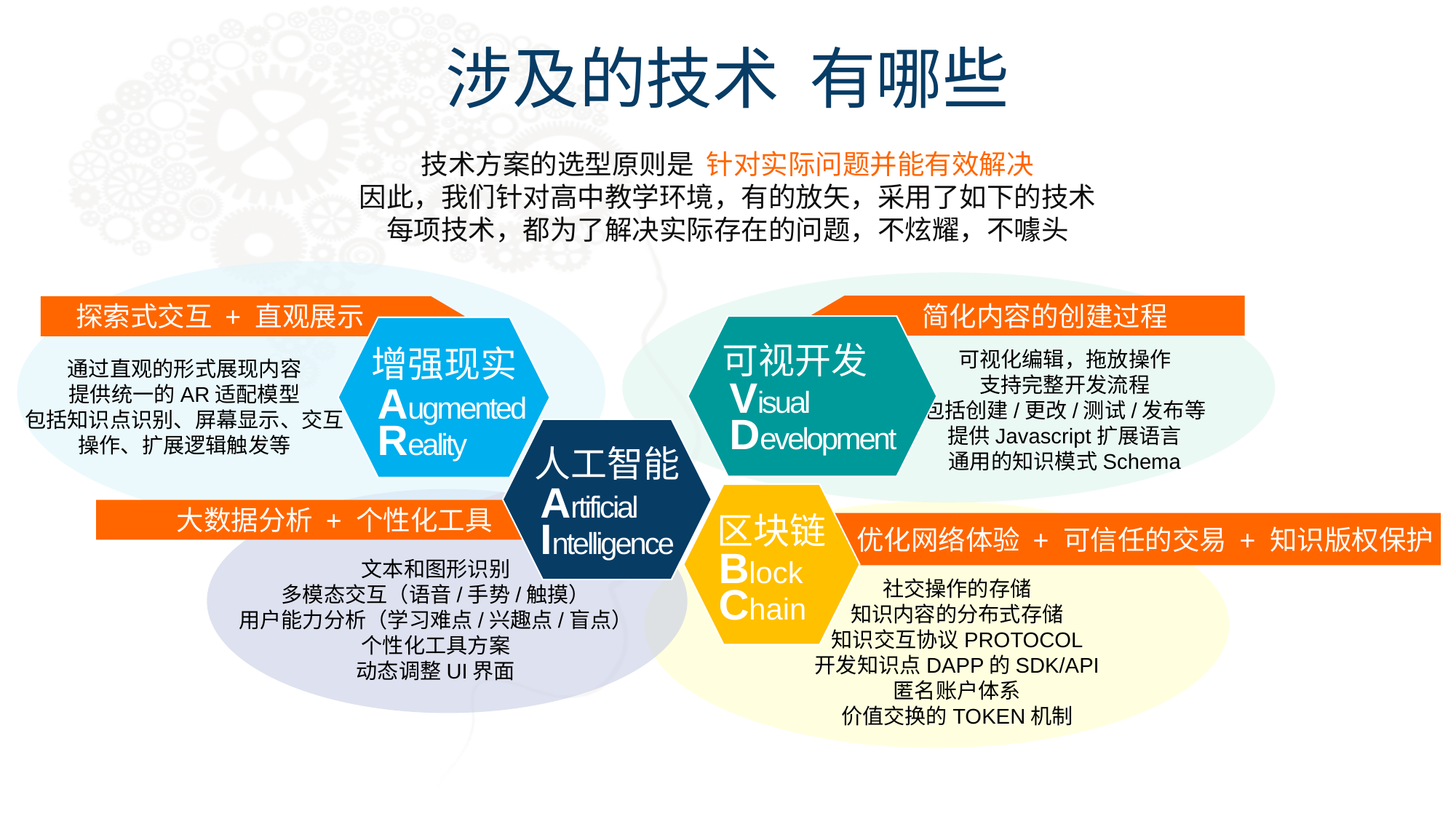

涉及的技术  有哪些
技术方案的选型原则是  针对实际问题并能有效解决
因此，我们针对高中教学环境，有的放矢，采用了如下的技术
每项技术，都为了解决实际存在的问题，不炫耀，不噱头

探索式交互 + 直观展示
简化内容的创建过程

可视开发
Visual
Development

增强现实
Augmented
Reality
可视化编辑，拖放操作
支持完整开发流程
包括创建/更改/测试/发布等
提供Javascript扩展语言
通用的知识模式Schema
通过直观的形式展现内容
提供统一的AR适配模型
包括知识点识别、屏幕显示、交互操作、扩展逻辑触发等

人工智能
Artificial
Intelligence

区块链
Block
Chain

大数据分析 + 个性化工具

优化网络体验 + 可信任的交易 + 知识版权保护
文本和图形识别
多模态交互（语音/手势/触摸）
用户能力分析（学习难点/兴趣点/盲点）
个性化工具方案
动态调整UI界面
社交操作的存储
知识内容的分布式存储
知识交互协议PROTOCOL
开发知识点DAPP的SDK/API
匿名账户体系
价值交换的TOKEN机制